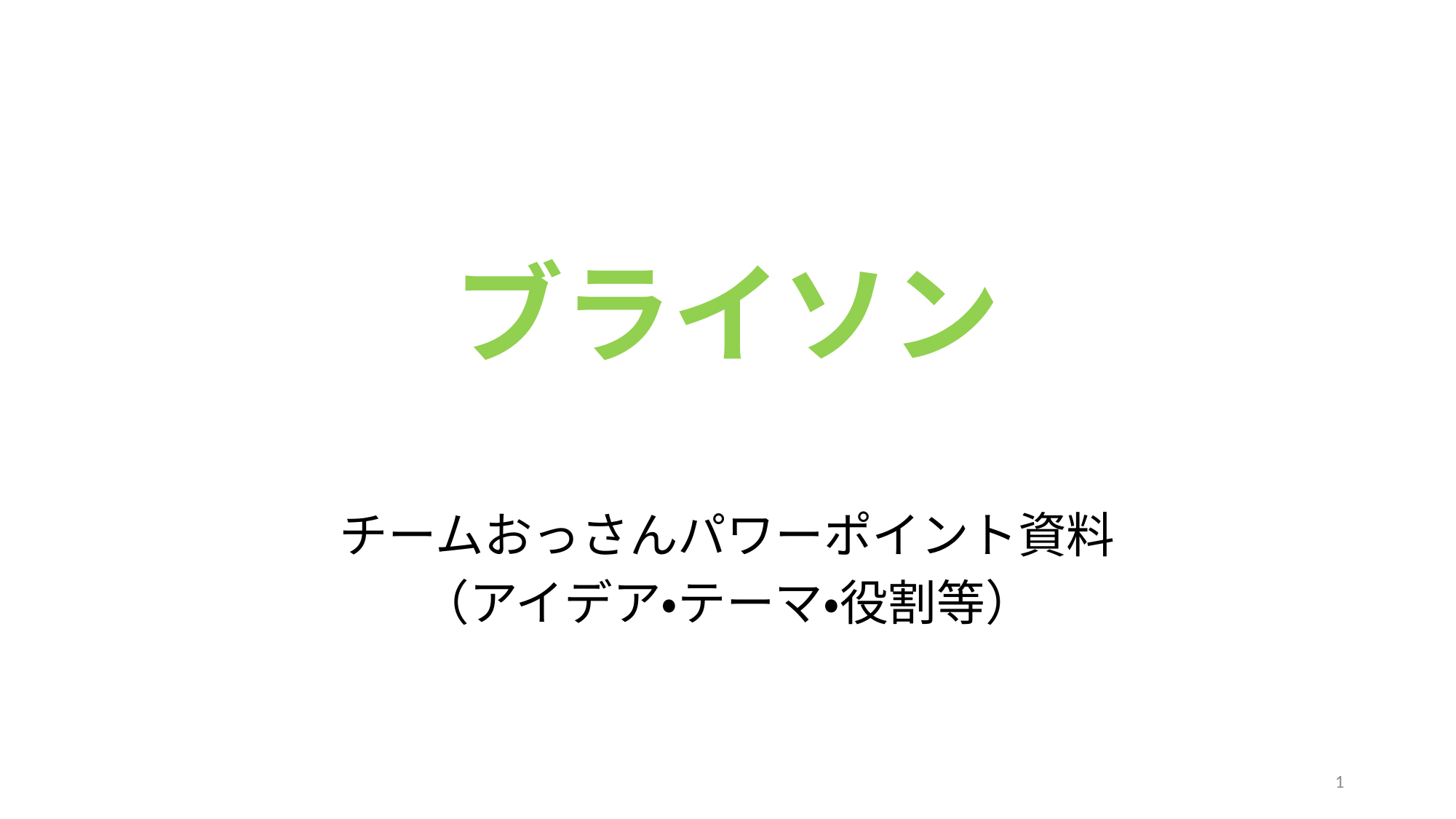

# ブライソン
チームおっさんパワーポイント資料
（アイデア・テーマ・役割等）
1